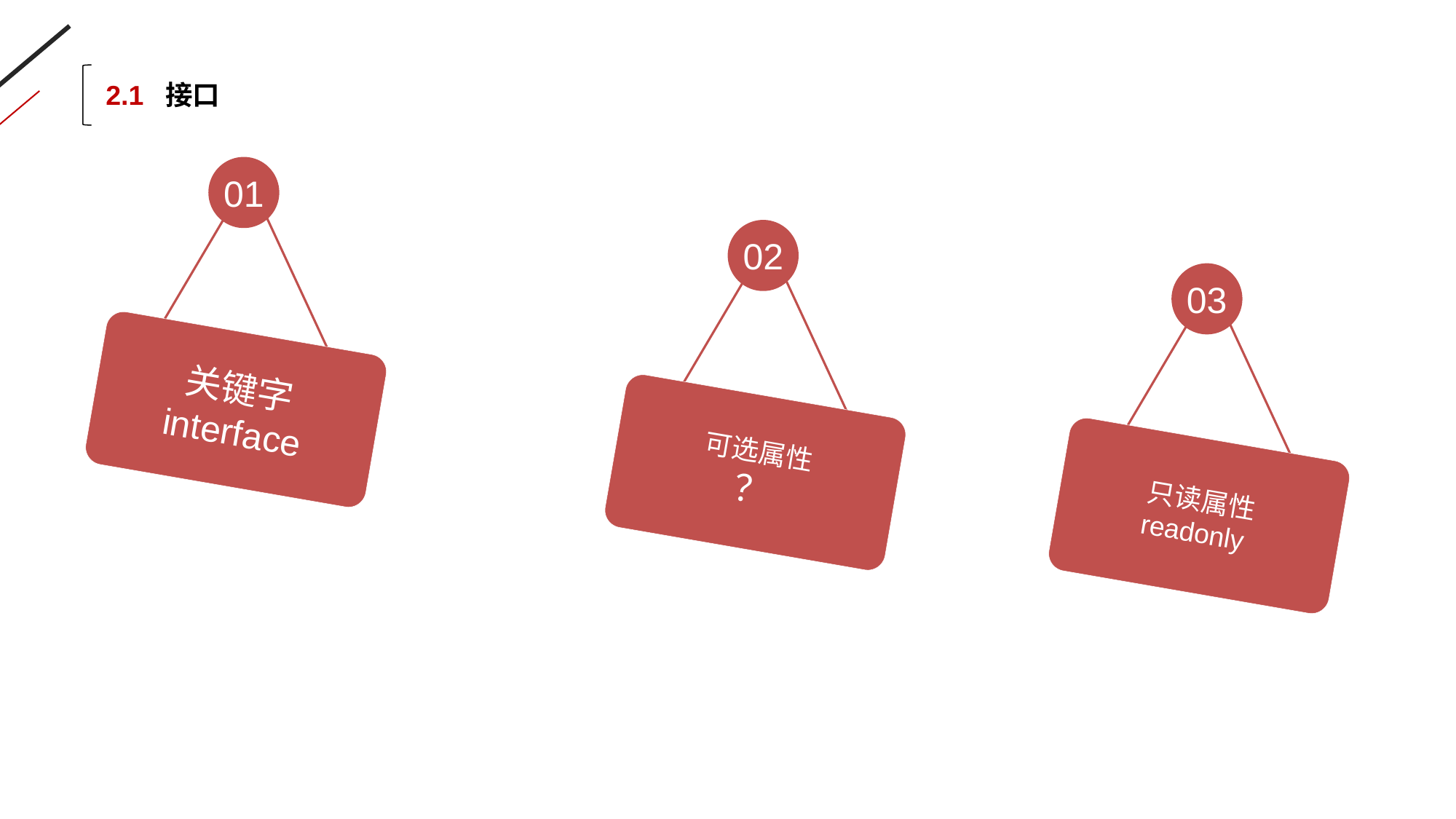

2.1  接口
01

02

03

关键字
interface
可选属性
？
只读属性
readonly